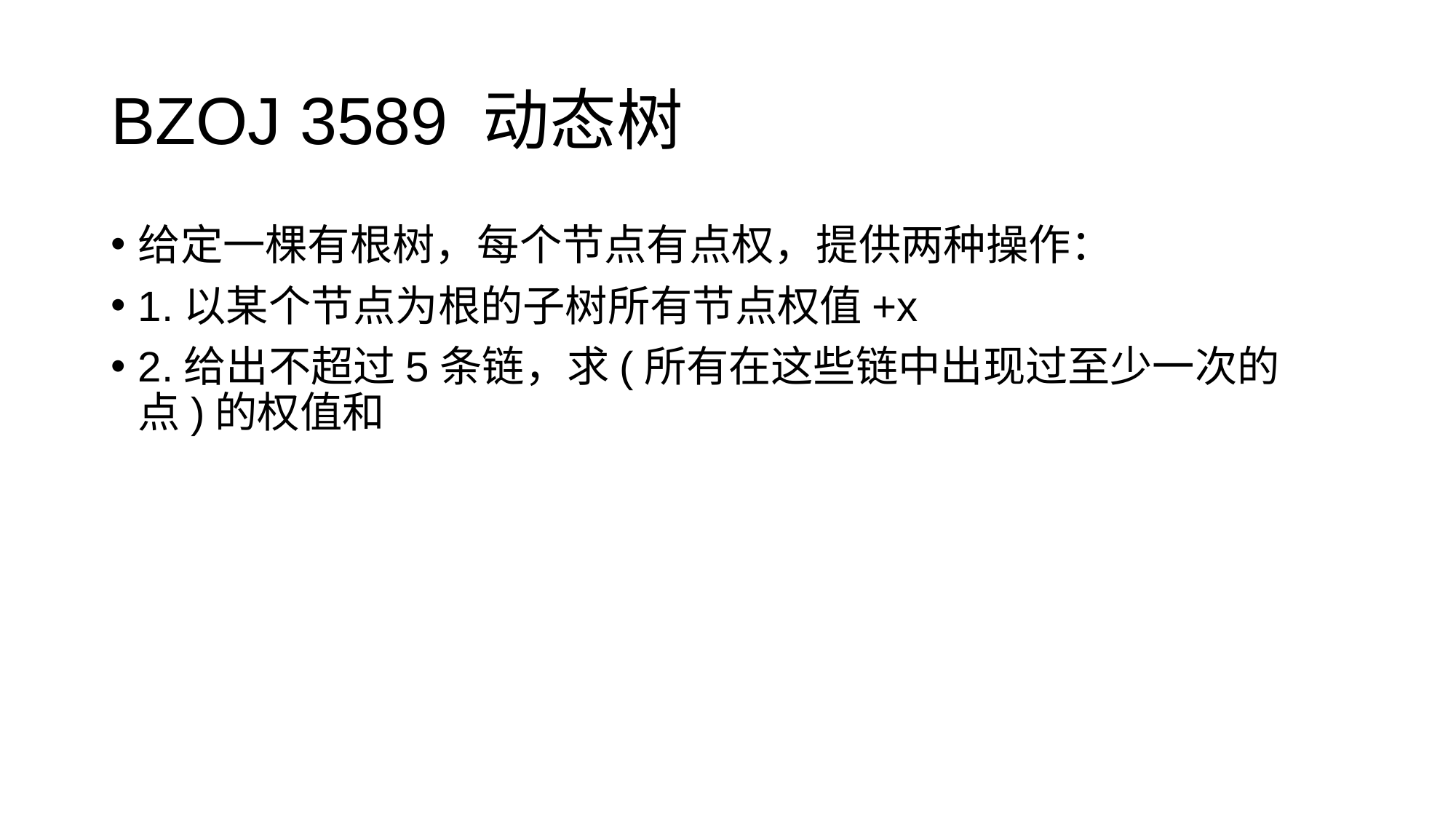

# BZOJ 3589 动态树
给定一棵有根树，每个节点有点权，提供两种操作：
1.以某个节点为根的子树所有节点权值+x
2.给出不超过5条链，求(所有在这些链中出现过至少一次的点)的权值和